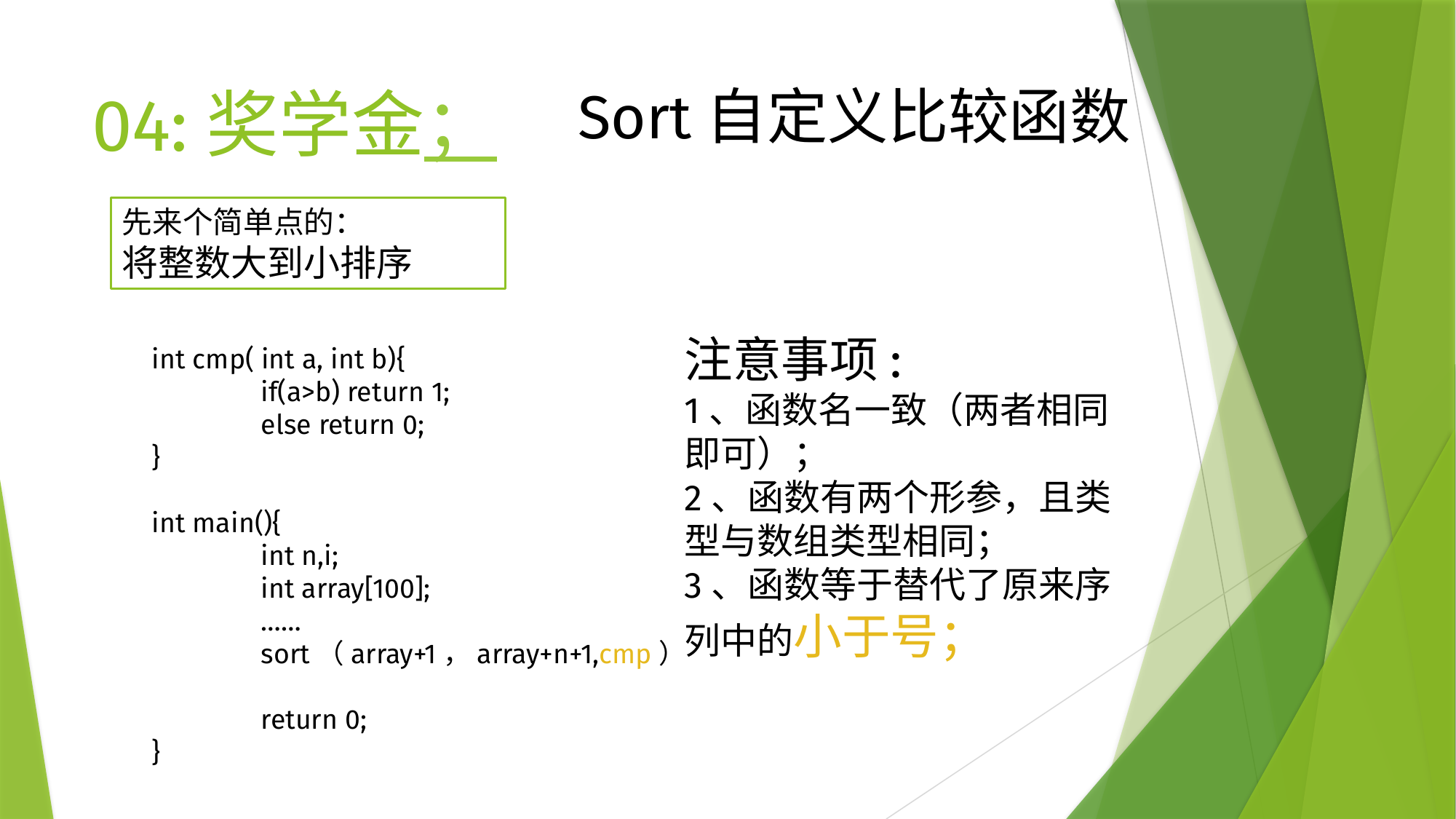

# 04:奖学金；
Sort自定义比较函数
先来个简单点的：
将整数大到小排序
注意事项:
1、函数名一致（两者相同即可）；
2、函数有两个形参，且类型与数组类型相同；
3、函数等于替代了原来序列中的小于号；
int cmp( int a, int b){
	if(a>b) return 1;
	else return 0;
}

int main(){
	int n,i;
	int array[100];
	……
	sort（array+1，array+n+1,cmp）

	return 0;
}